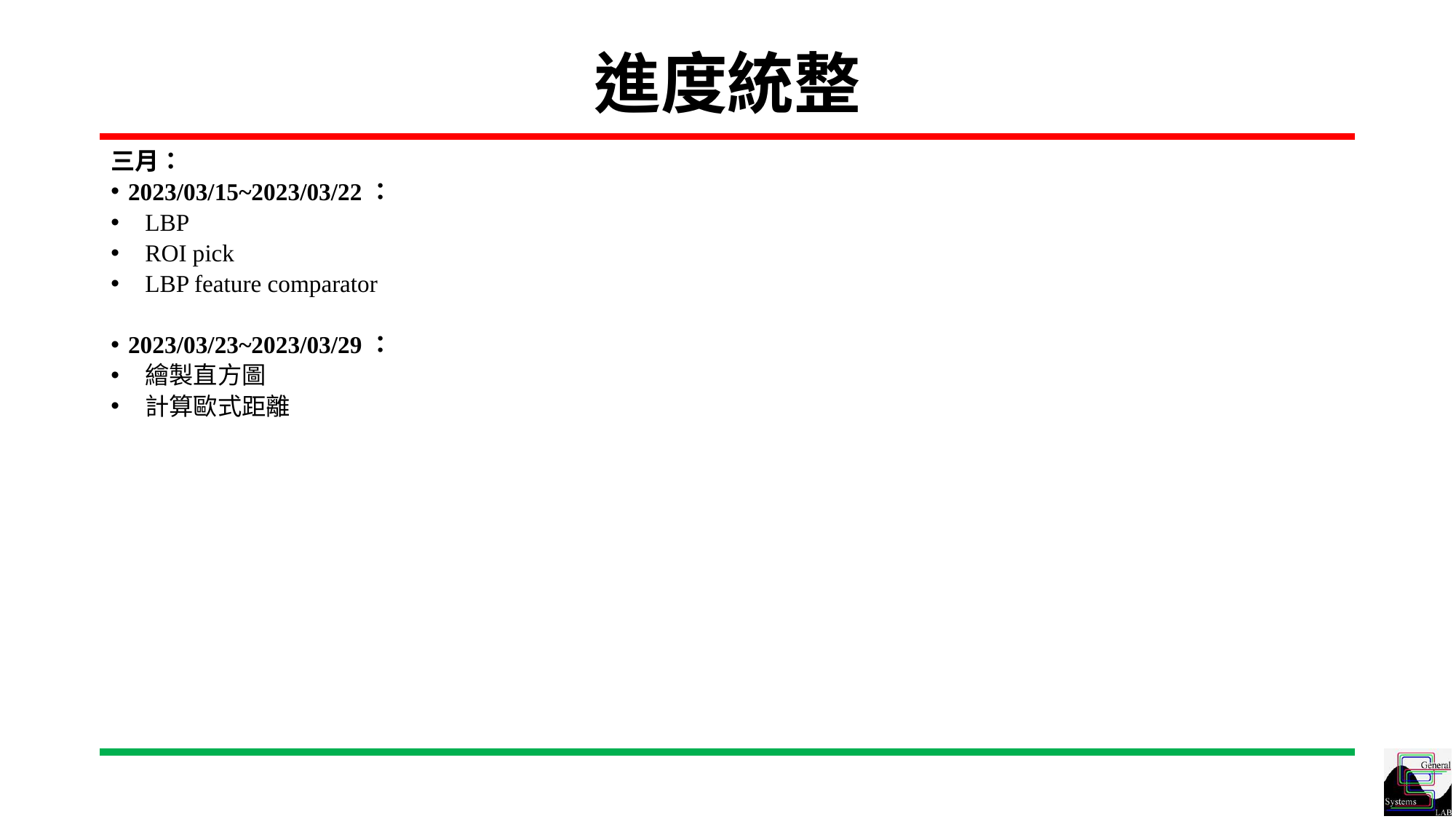

# 進度統整
三月：
2023/03/15~2023/03/22：
LBP
ROI pick
LBP feature comparator

2023/03/23~2023/03/29：
繪製直方圖
計算歐式距離